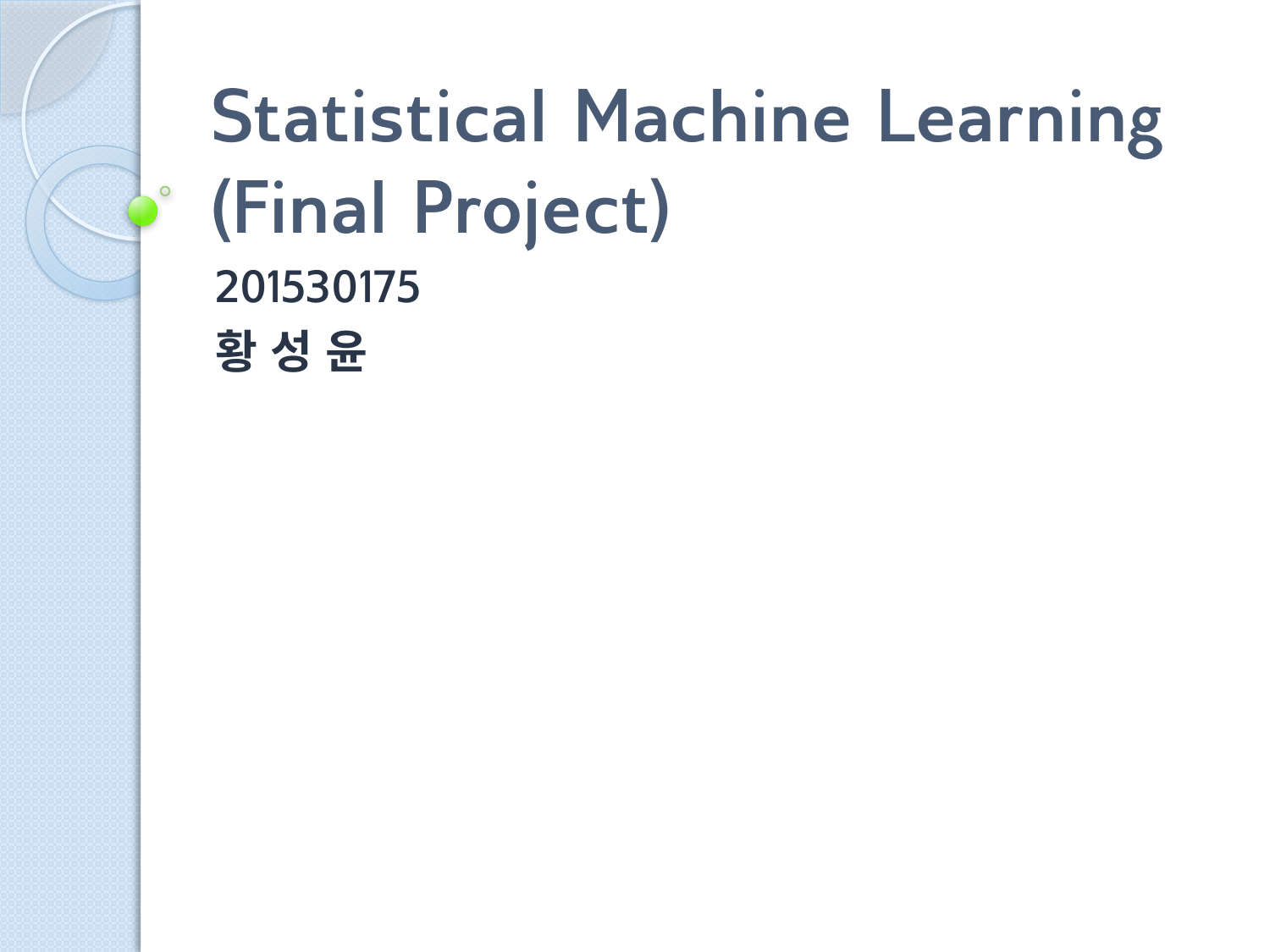

# Statistical Machine Learning (Final Project)
201530175
황 성 윤